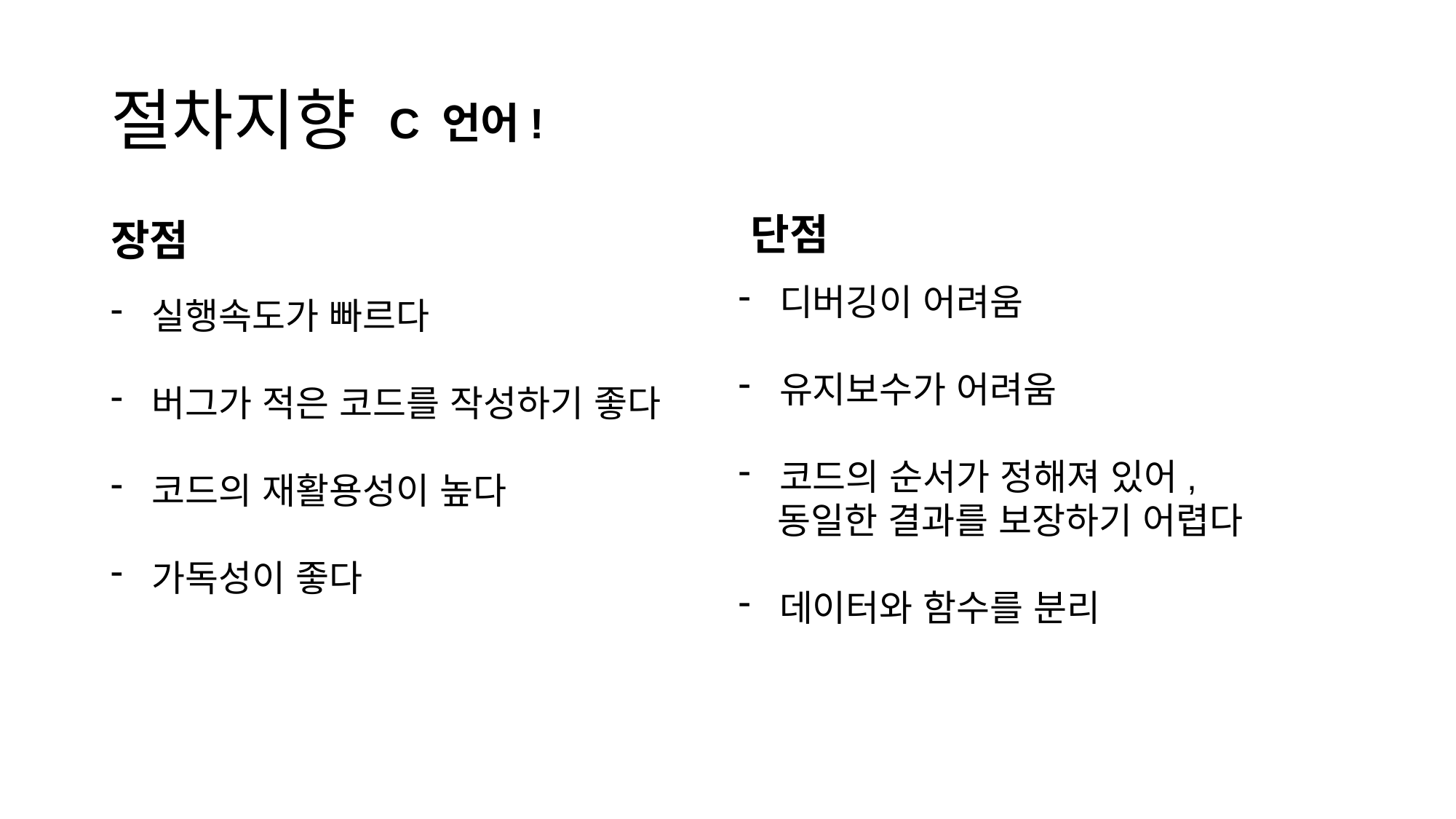

# 절차지향
C 언어!
단점
장점
디버깅이 어려움

유지보수가 어려움

코드의 순서가 정해져 있어,
   동일한 결과를 보장하기 어렵다

데이터와 함수를 분리
실행속도가 빠르다

버그가 적은 코드를 작성하기 좋다

코드의 재활용성이 높다

가독성이 좋다